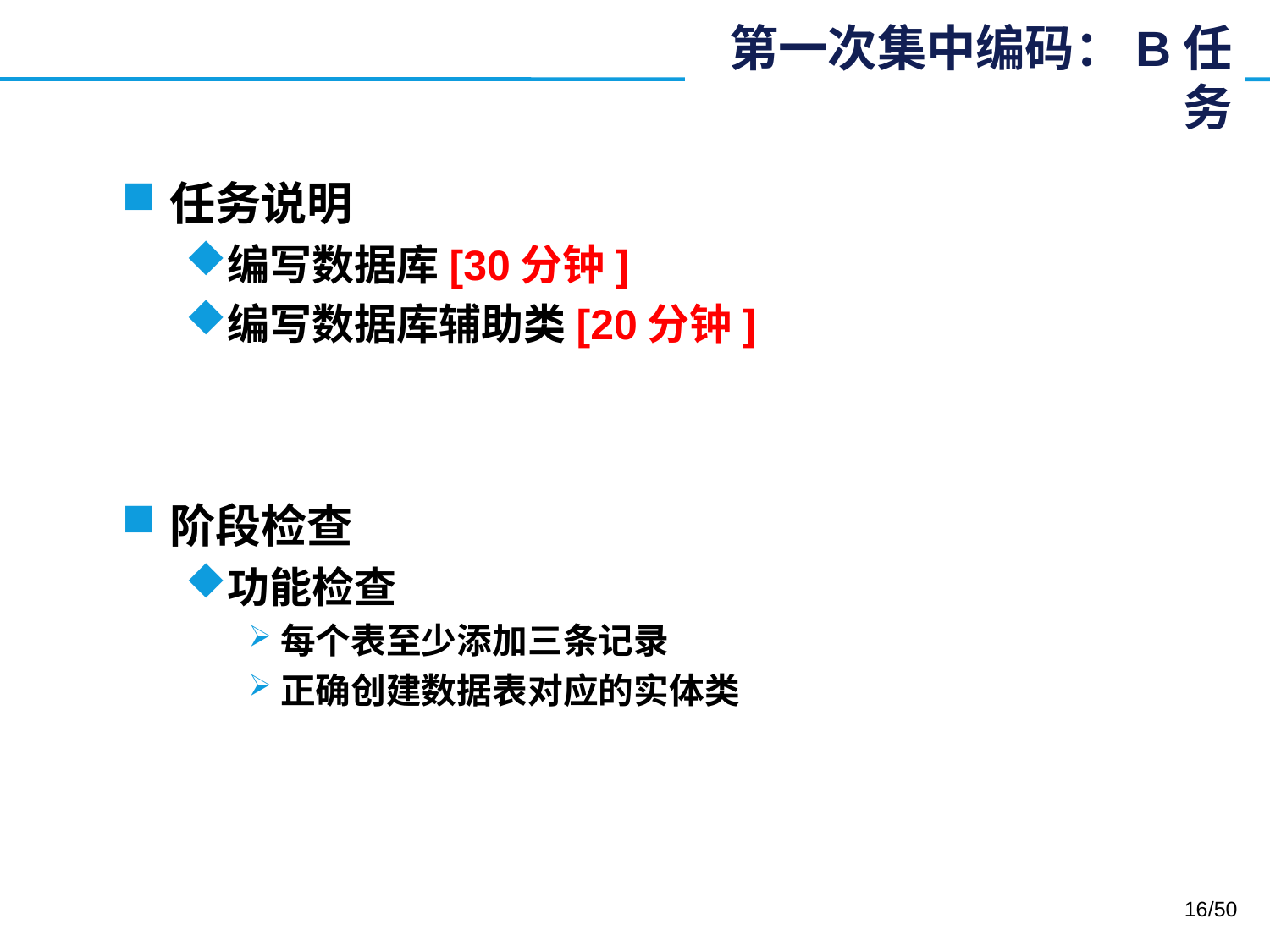

# 第一次集中编码：B任务
任务说明
编写数据库[30分钟]
编写数据库辅助类[20分钟]

阶段检查
功能检查
每个表至少添加三条记录
正确创建数据表对应的实体类
16/50